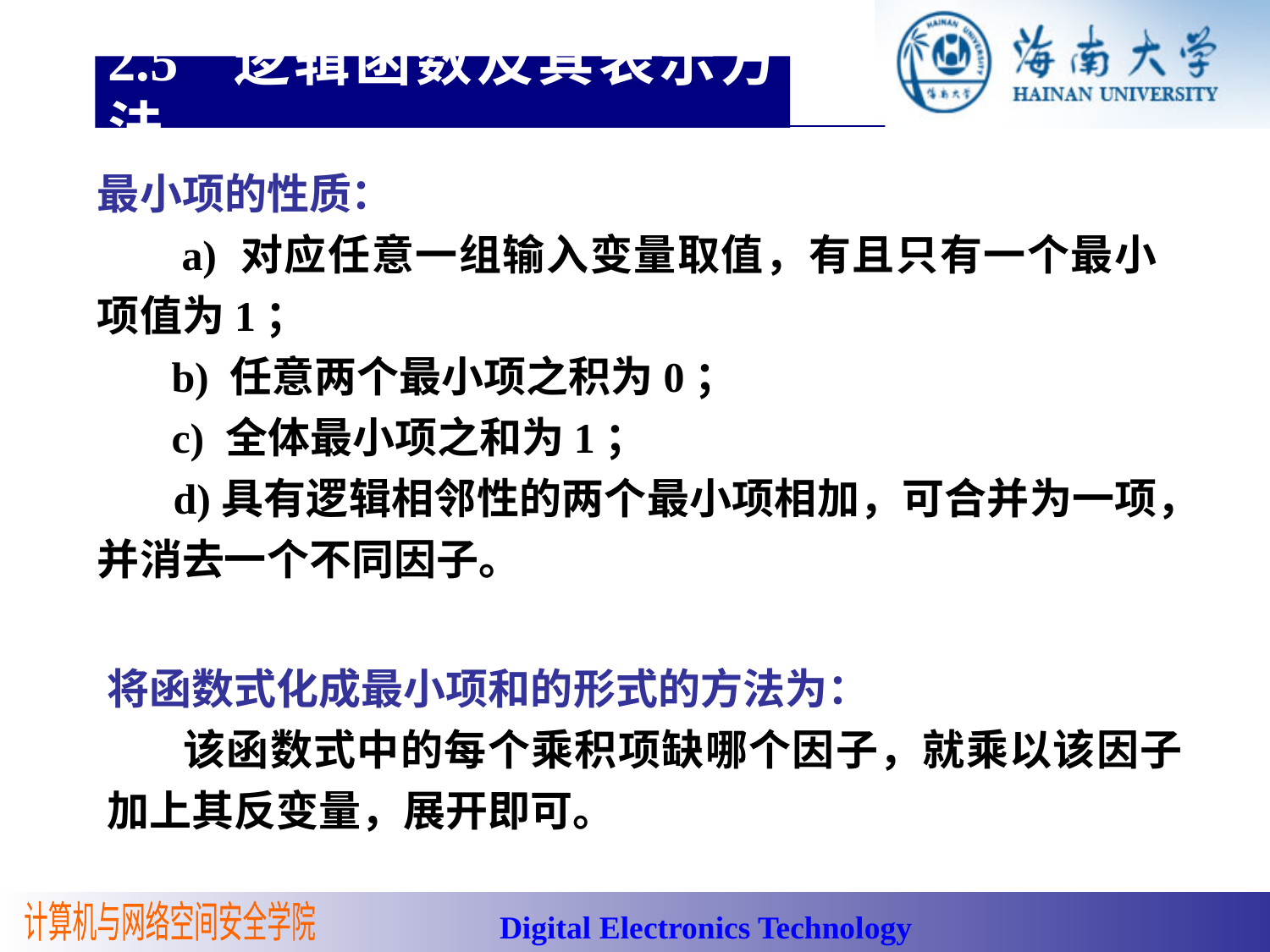

2.5  逻辑函数及其表示方法

最小项的性质：
       a) 对应任意一组输入变量取值，有且只有一个最小项值为1；
       b) 任意两个最小项之积为0；
       c) 全体最小项之和为1；
       d)具有逻辑相邻性的两个最小项相加，可合并为一项，并消去一个不同因子。
将函数式化成最小项和的形式的方法为：
      该函数式中的每个乘积项缺哪个因子，就乘以该因子加上其反变量，展开即可。